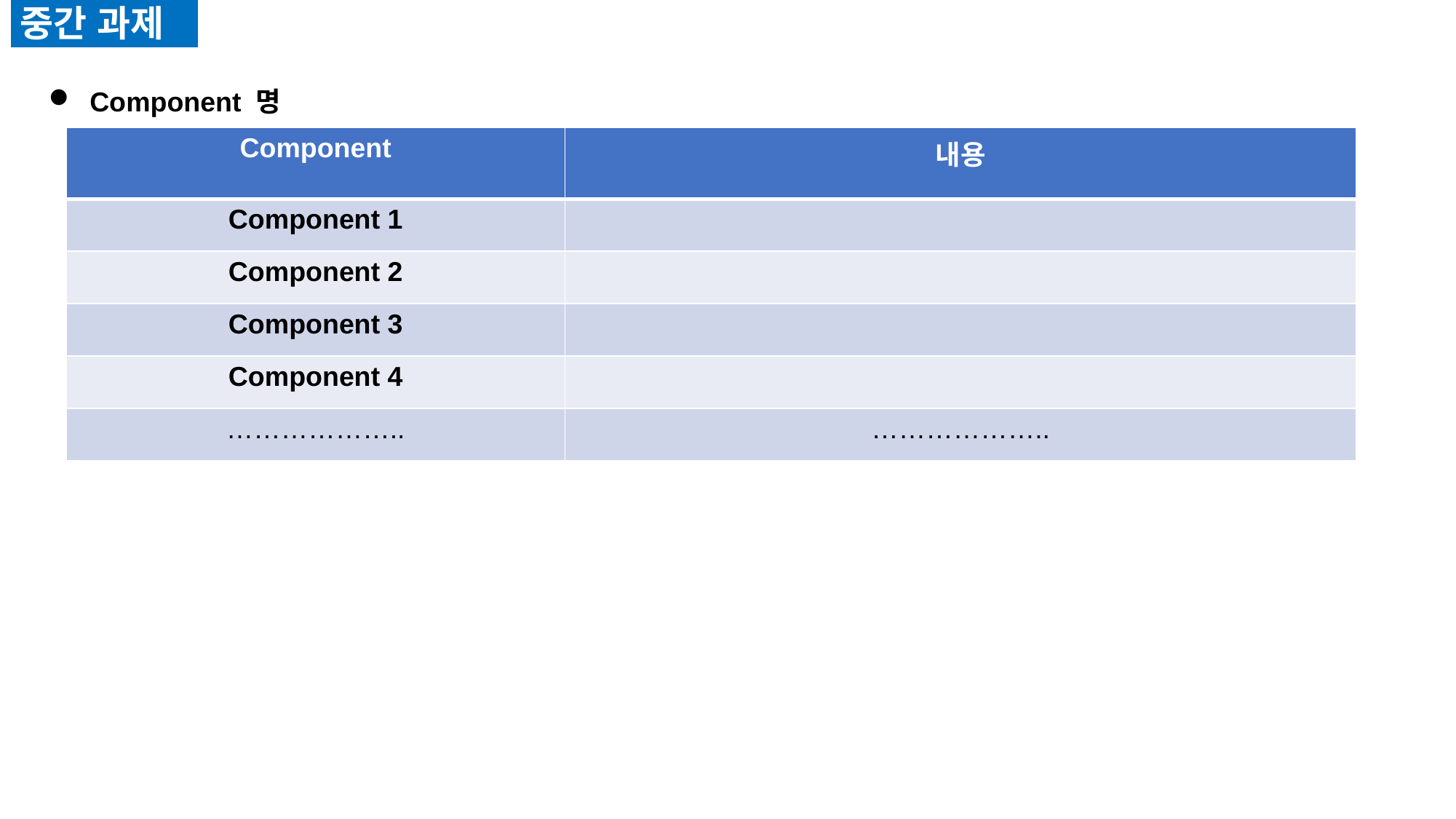

중간 과제
Component 명
| Component | 내용 |
| --- | --- |
| Component 1 |  |
| Component 2 |  |
| Component 3 |  |
| Component 4 |  |
| ……………….. | ……………….. |